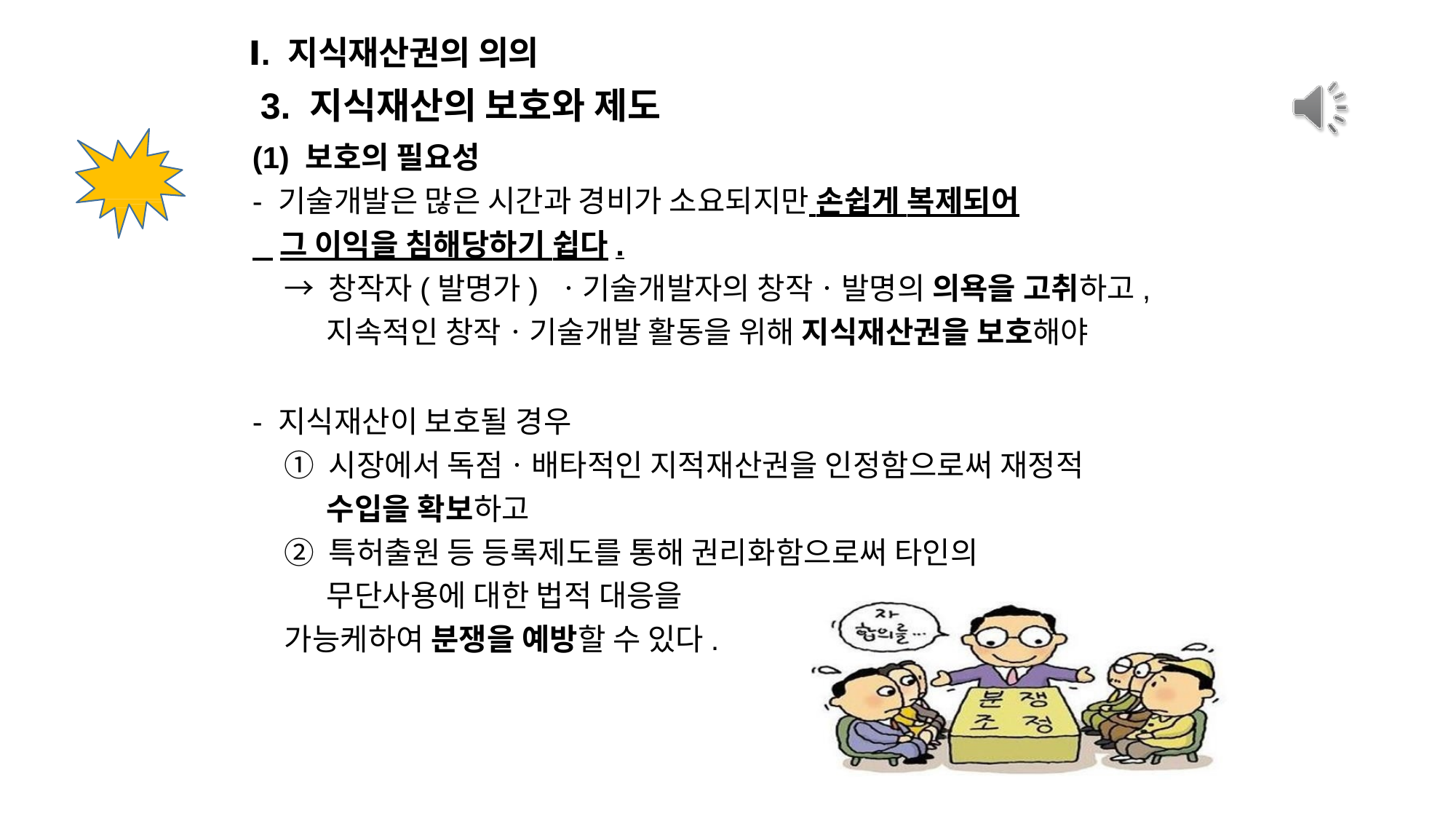

# Ⅰ. 지식재산권의 의의
3. 지식재산의 보호와 제도
(1) 보호의 필요성
- 기술개발은 많은 시간과 경비가 소요되지만 손쉽게 복제되어
   그 이익을 침해당하기 쉽다.
→ 창작자(발명가) ㆍ기술개발자의 창작ㆍ발명의 의욕을 고취하고,
지속적인 창작ㆍ기술개발 활동을 위해 지식재산권을 보호해야

- 지식재산이 보호될 경우
① 시장에서 독점ㆍ배타적인 지적재산권을 인정함으로써 재정적
수입을 확보하고
② 특허출원 등 등록제도를 통해 권리화함으로써 타인의  무단사용에 대한 법적 대응을
가능케하여 분쟁을 예방할 수 있다.